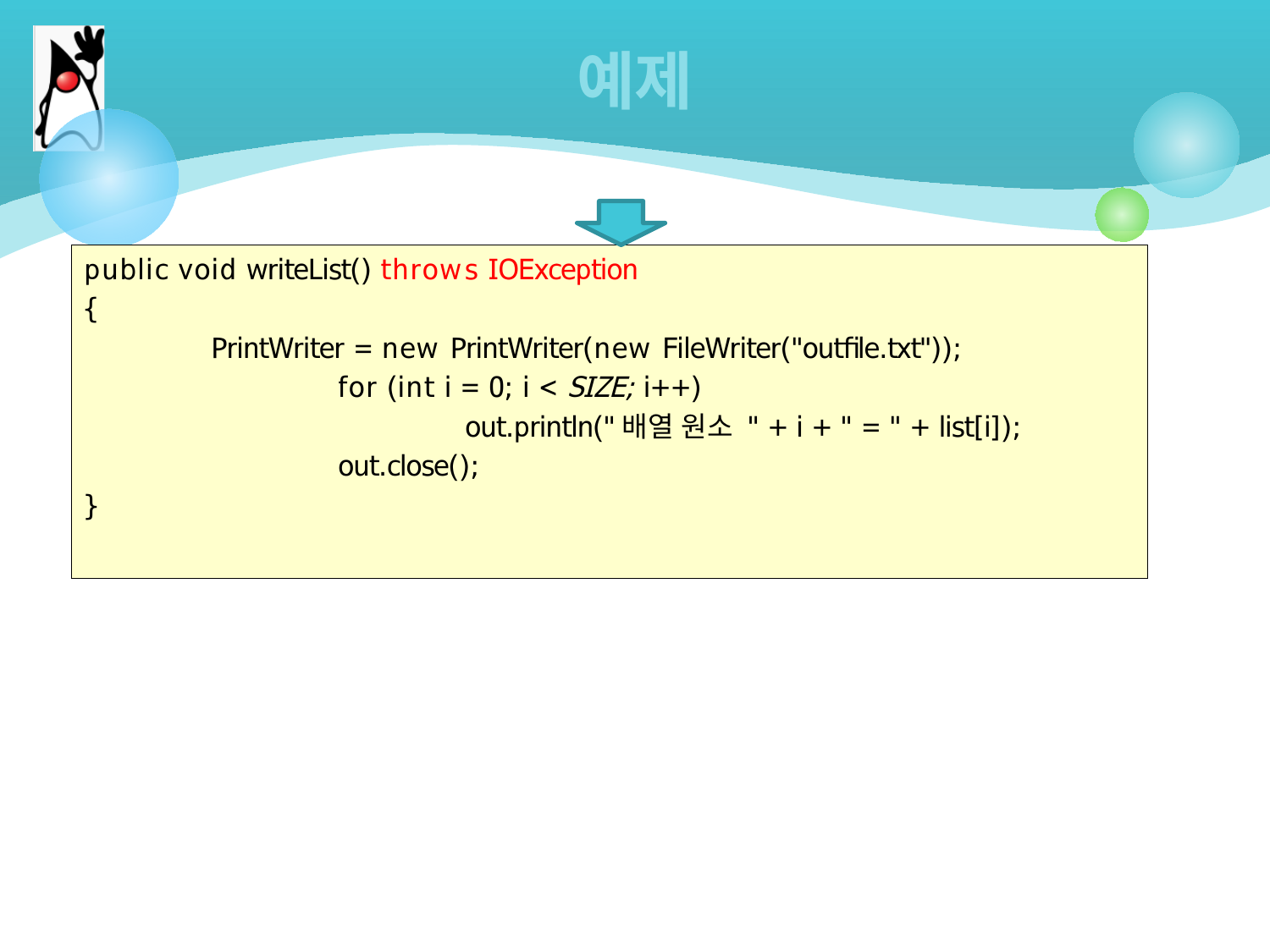

# 예제

public void writeList() throws IOException
{
	PrintWriter = new PrintWriter(new FileWriter("outfile.txt"));
		for (int i = 0; i < SIZE; i++)
			out.println("배열 원소 " + i + " = " + list[i]);
		out.close();
}